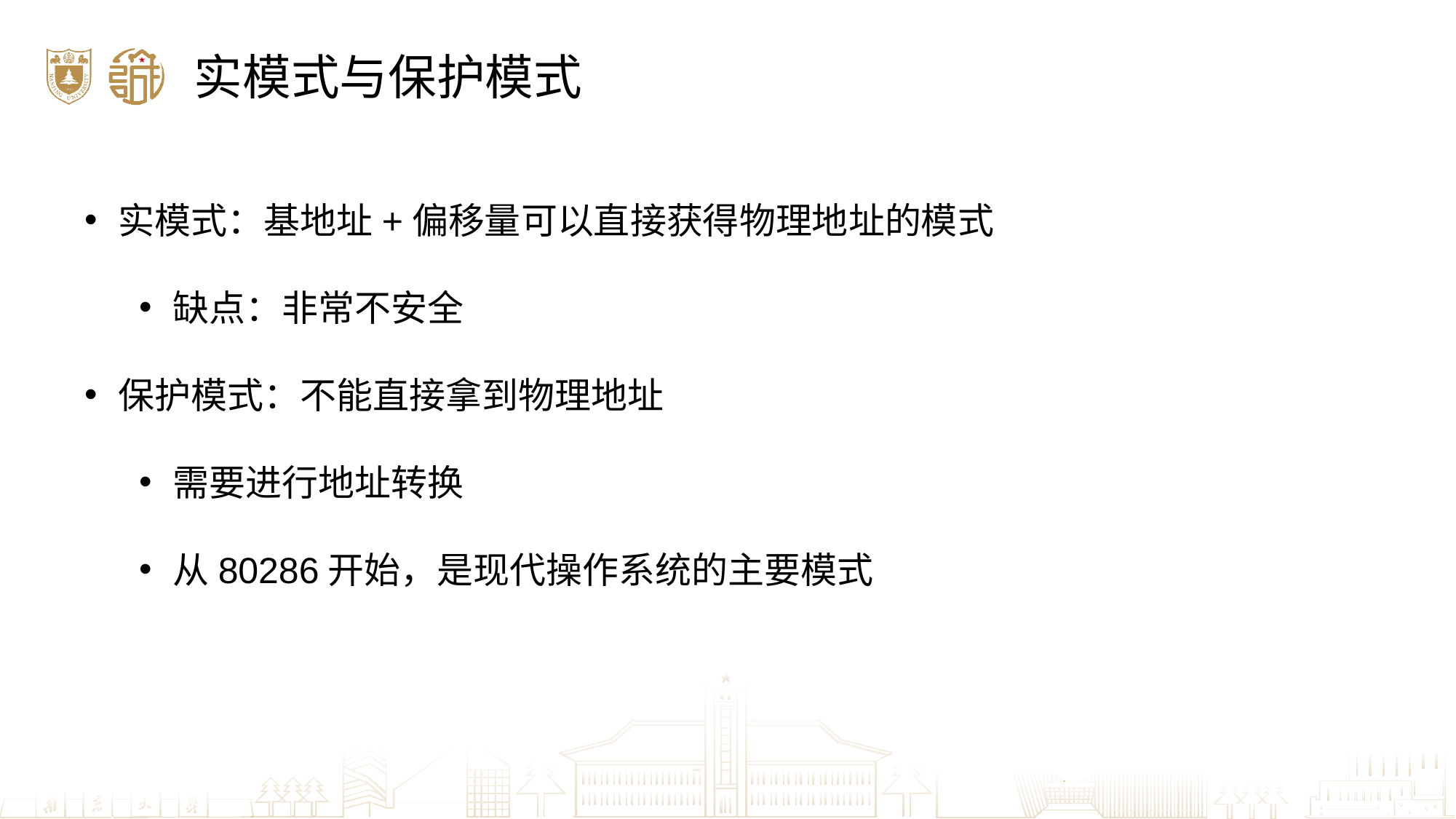

实模式与保护模式
实模式：基地址+偏移量可以直接获得物理地址的模式
缺点：非常不安全
保护模式：不能直接拿到物理地址
需要进行地址转换
从80286开始，是现代操作系统的主要模式